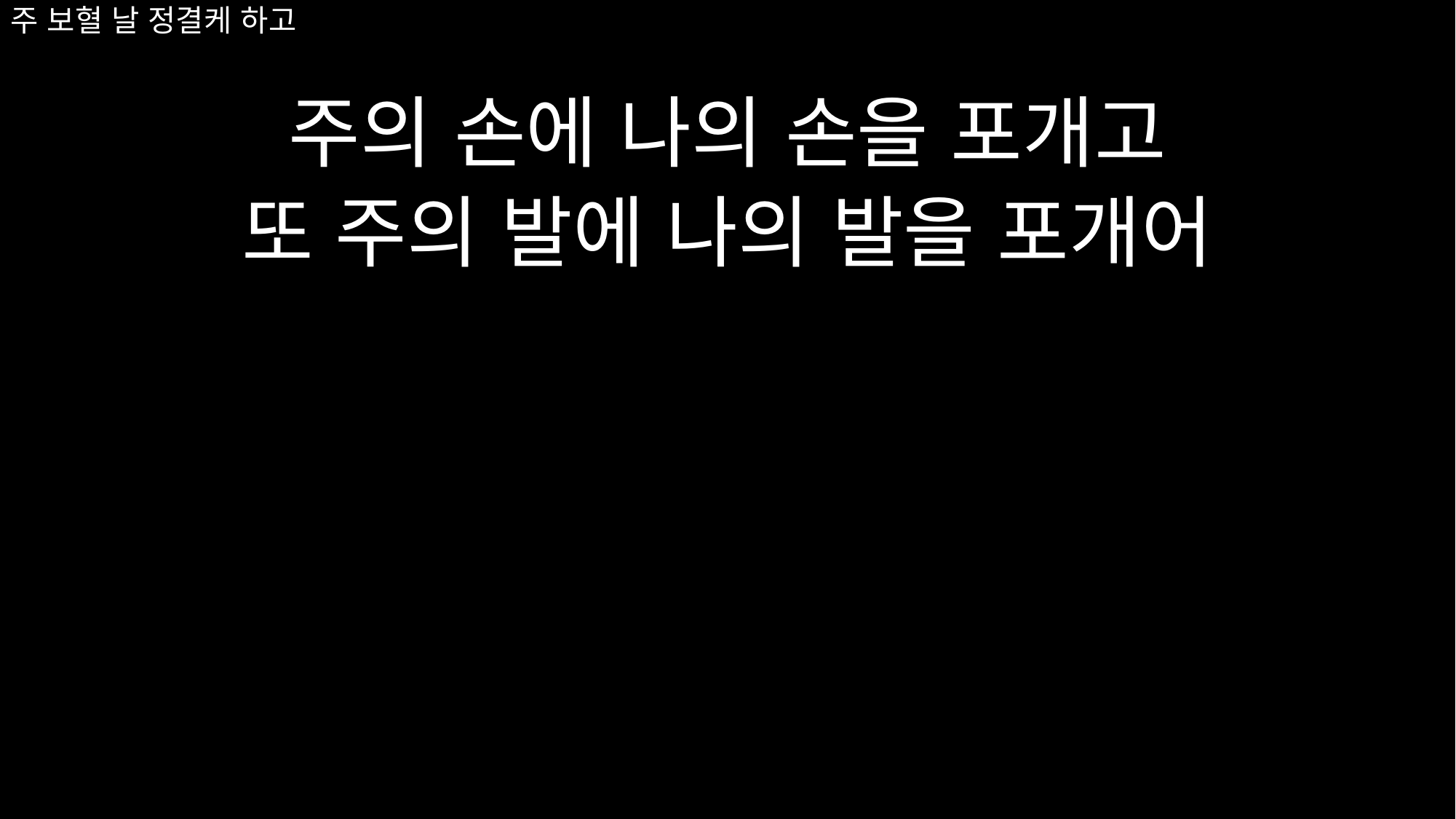

# 주 보혈 날 정결케 하고
주의 손에 나의 손을 포개고
또 주의 발에 나의 발을 포개어